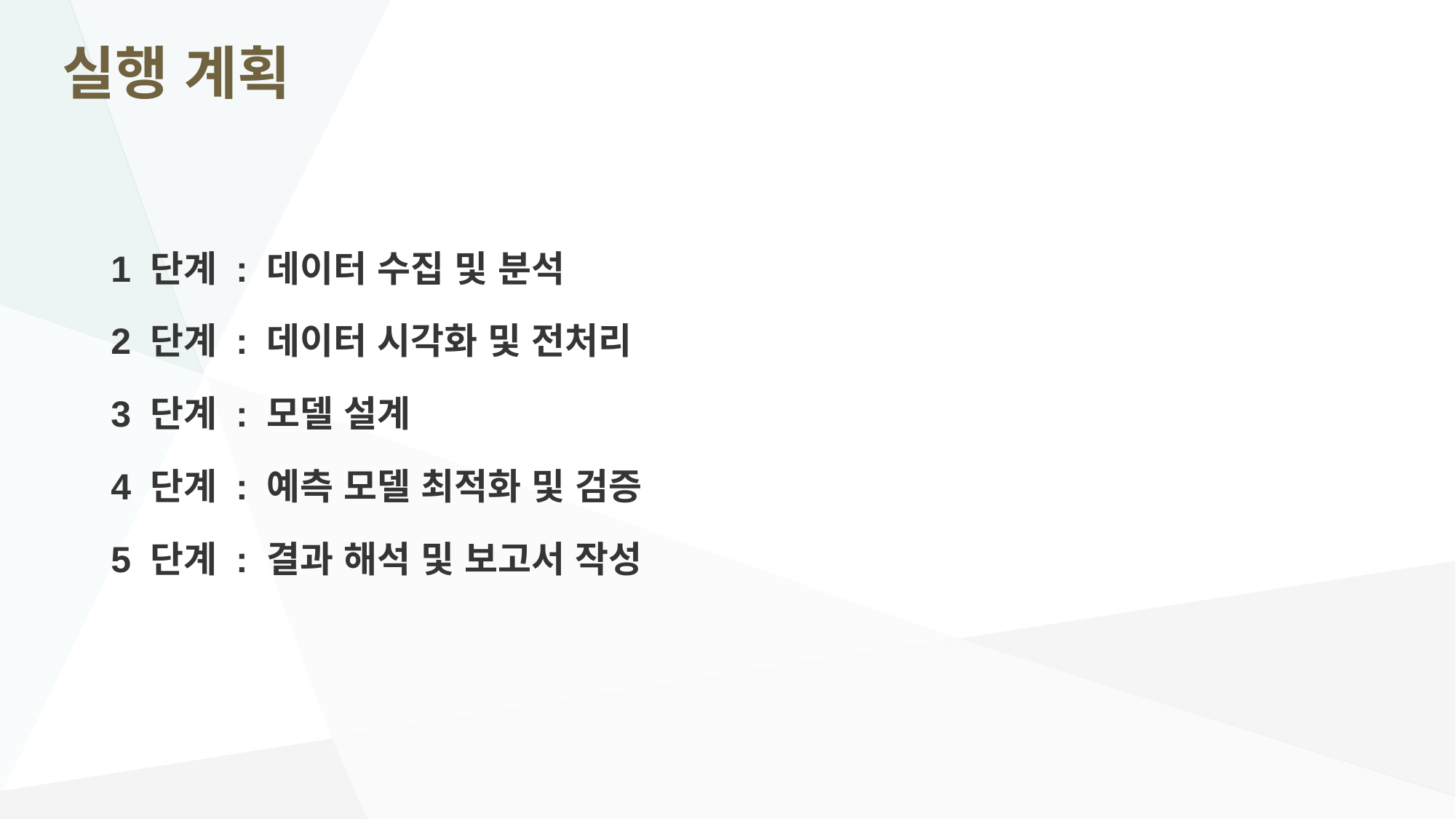

# 실행 계획
1 단계 : 데이터 수집 및 분석
2 단계 : 데이터 시각화 및 전처리
3 단계 : 모델 설계
4 단계 : 예측 모델 최적화 및 검증
5 단계 : 결과 해석 및 보고서 작성